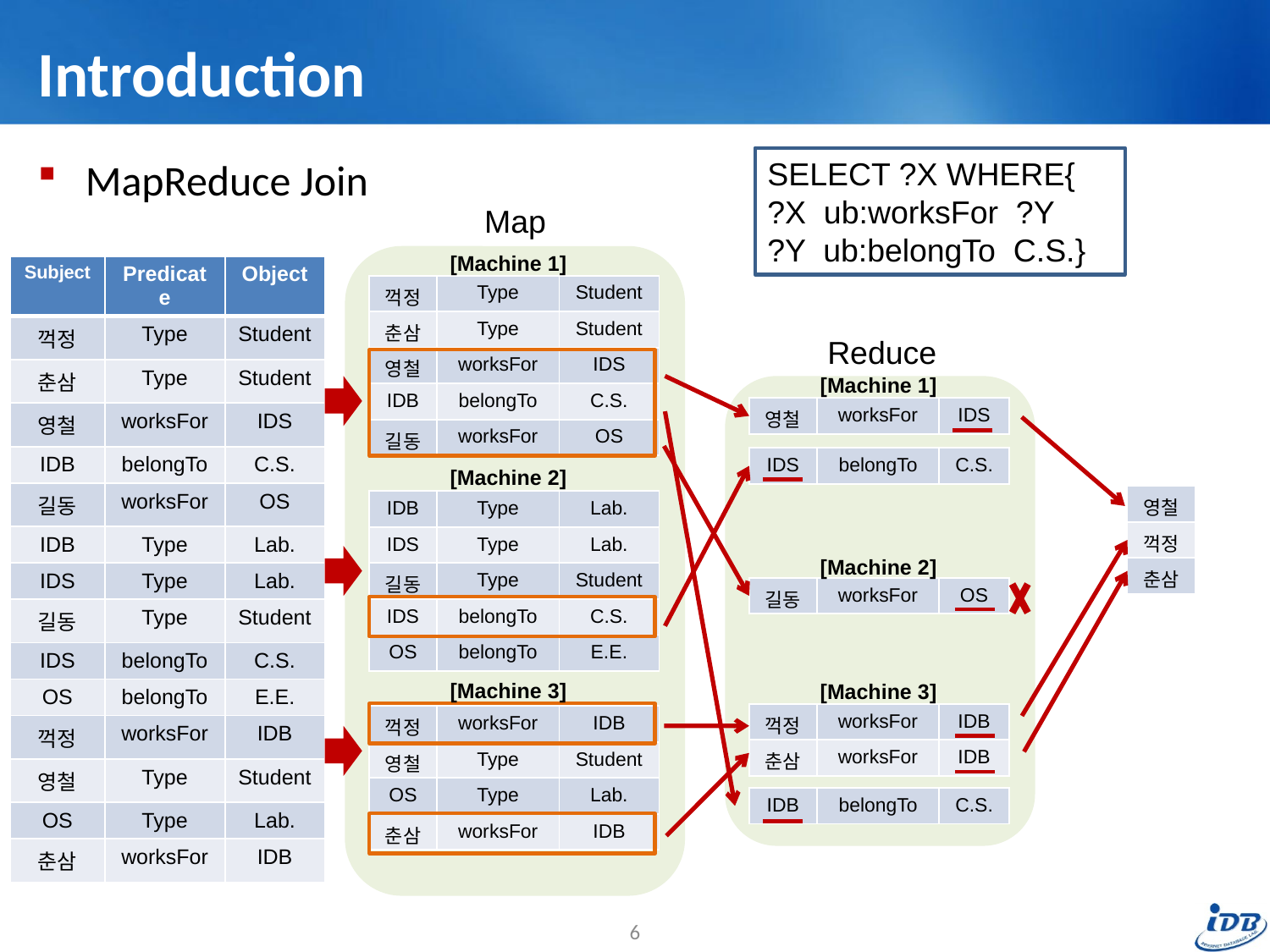

# Introduction
MapReduce Join

SELECT ?X WHERE{
?X  ub:worksFor  ?Y
?Y  ub:belongTo  C.S.}
Map
[Machine 1]

| Subject | Predicate | Object |
| --- | --- | --- |
| 꺽정 | Type | Student |
| 춘삼 | Type | Student |
| 영철 | worksFor | IDS |
| IDB | belongTo | C.S. |
| 길동 | worksFor | OS |
| IDB | Type | Lab. |
| IDS | Type | Lab. |
| 길동 | Type | Student |
| IDS | belongTo | C.S. |
| OS | belongTo | E.E. |
| 꺽정 | worksFor | IDB |
| 영철 | Type | Student |
| OS | Type | Lab. |
| 춘삼 | worksFor | IDB |
| 꺽정 | Type | Student |
| --- | --- | --- |
| 춘삼 | Type | Student |
| 영철 | worksFor | IDS |
| IDB | belongTo | C.S. |
| 길동 | worksFor | OS |
Reduce

[Machine 1]

| 영철 | worksFor | IDS |
| --- | --- | --- |
| IDS | belongTo | C.S. |
| --- | --- | --- |
[Machine 2]
| 영철 |
| --- |
| 꺽정 |
| 춘삼 |
| IDB | Type | Lab. |
| --- | --- | --- |
| IDS | Type | Lab. |
| 길동 | Type | Student |
| IDS | belongTo | C.S. |
| OS | belongTo | E.E. |

[Machine 2]

| 길동 | worksFor | OS |
| --- | --- | --- |

[Machine 3]
[Machine 3]

| 꺽정 | worksFor | IDB |
| --- | --- | --- |
| 춘삼 | worksFor | IDB |
| 꺽정 | worksFor | IDB |
| --- | --- | --- |
| 영철 | Type | Student |
| OS | Type | Lab. |
| 춘삼 | worksFor | IDB |

| IDB | belongTo | C.S. |
| --- | --- | --- |

6